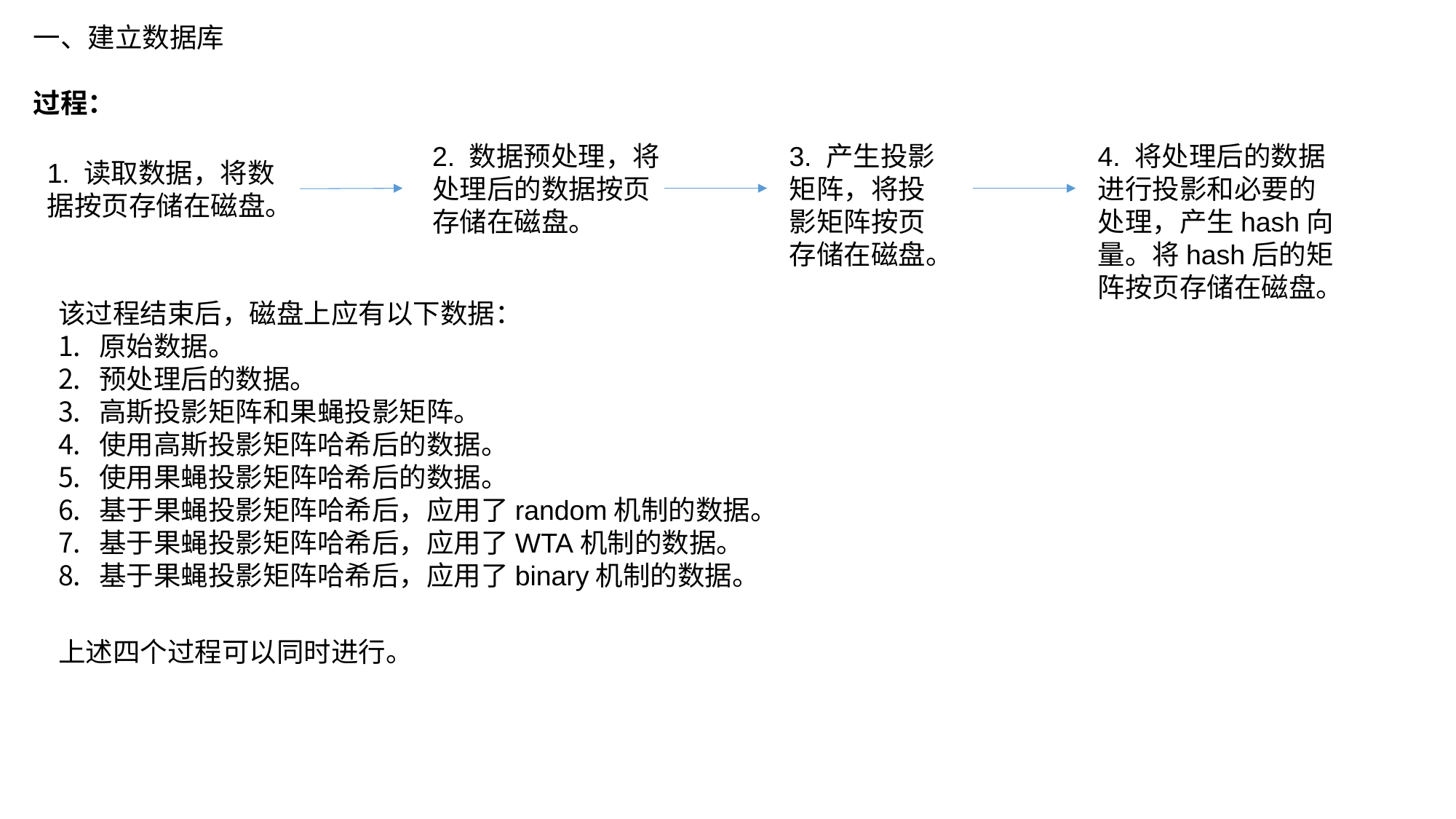

一、建立数据库

过程：
2. 数据预处理，将处理后的数据按页存储在磁盘。
3. 产生投影矩阵，将投影矩阵按页存储在磁盘。
4. 将处理后的数据进行投影和必要的处理，产生hash向量。将hash后的矩阵按页存储在磁盘。
1. 读取数据，将数据按页存储在磁盘。
该过程结束后，磁盘上应有以下数据：
原始数据。
预处理后的数据。
高斯投影矩阵和果蝇投影矩阵。
使用高斯投影矩阵哈希后的数据。
使用果蝇投影矩阵哈希后的数据。
基于果蝇投影矩阵哈希后，应用了random机制的数据。
基于果蝇投影矩阵哈希后，应用了WTA机制的数据。
基于果蝇投影矩阵哈希后，应用了binary机制的数据。
上述四个过程可以同时进行。